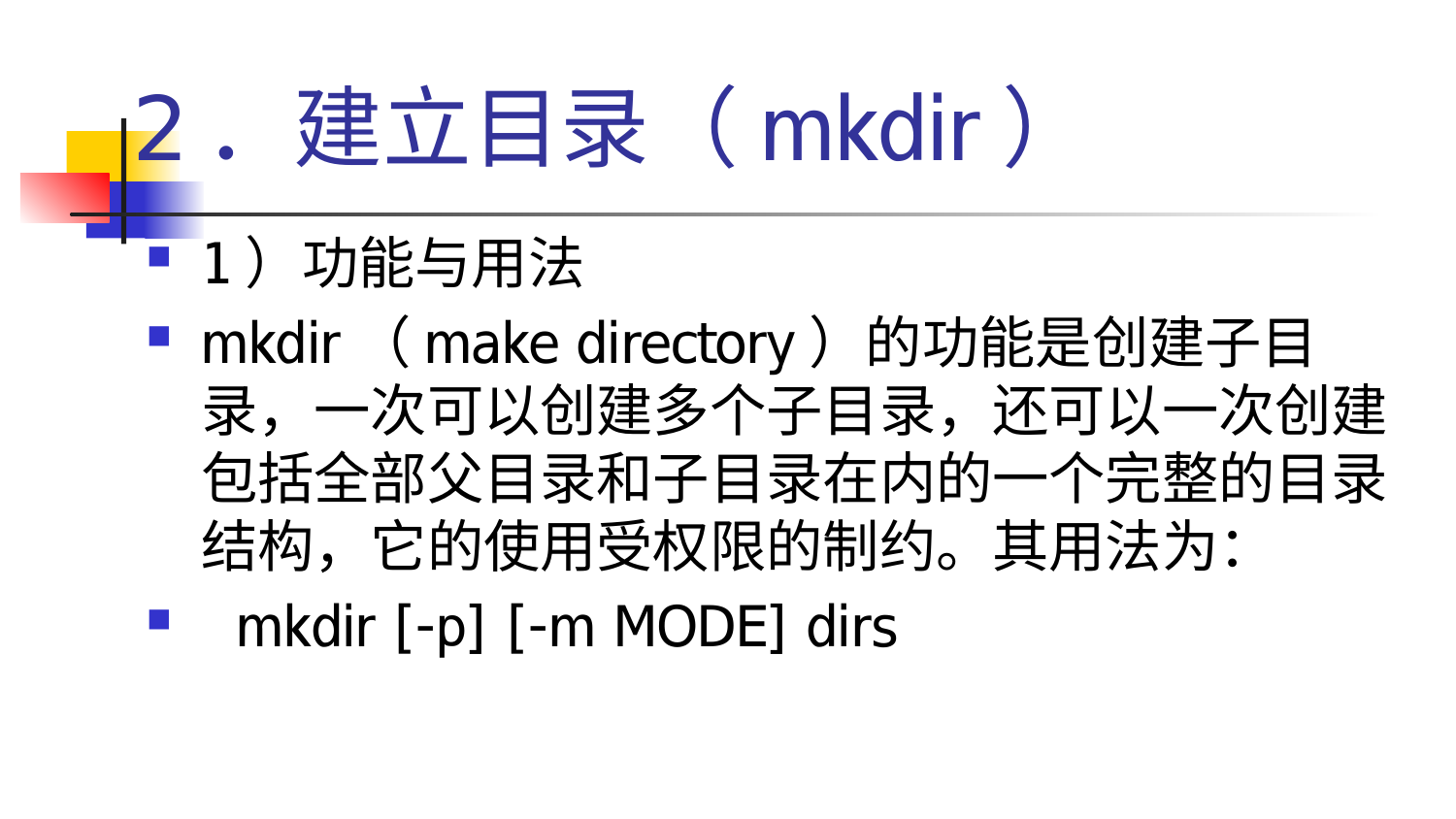

# 2．建立目录（mkdir）
1）功能与用法
mkdir（make directory）的功能是创建子目录，一次可以创建多个子目录，还可以一次创建包括全部父目录和子目录在内的一个完整的目录结构，它的使用受权限的制约。其用法为：
  mkdir [-p] [-m MODE] dirs